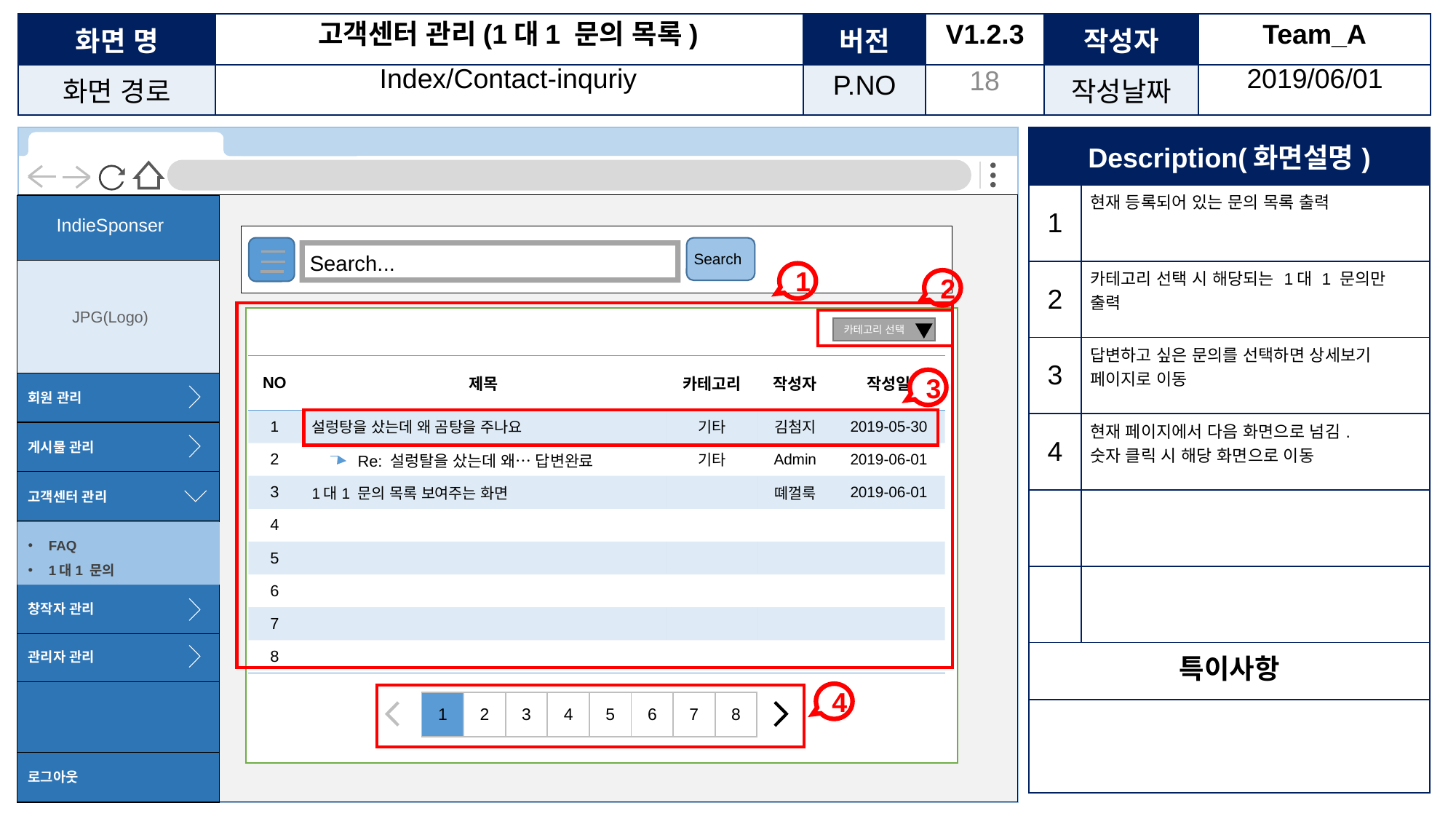

고객센터 관리(1대1 문의 목록)
18
Index/Contact-inquriy
2019/06/01
| Description(화면설명) |  |
| --- | --- |
| 1 | 현재 등록되어 있는 문의 목록 출력 |
| 2 | 카테고리 선택 시 해당되는 1대 1 문의만 출력 |
| 3 | 답변하고 싶은 문의를 선택하면 상세보기 페이지로 이동 |
| 4 | 현재 페이지에서 다음 화면으로 넘김. 숫자 클릭 시 해당 화면으로 이동 |
|  |  |
|  |  |
| 특이사항 |  |
|  |  |

Search

Search...
1
2

카테고리 선택

| NO | 제목 | 카테고리 | 작성자 | 작성일 |
| --- | --- | --- | --- | --- |
| 1 | 설렁탕을 샀는데 왜 곰탕을 주나요 | 기타 | 김첨지 | 2019-05-30 |
| 2 |  | 기타 | Admin | 2019-06-01 |
| 3 | 1대1 문의 목록 보여주는 화면 |  | 뗴껄룩 | 2019-06-01 |
| 4 |  |  |  |  |
| 5 |  |  |  |  |
| 6 |  |  |  |  |
| 7 |  |  |  |  |
| 8 |  |  |  |  |
3

Re: 설렁탈을 샀는데 왜… 답변완료
4

| 1 | 2 | 3 | 4 | 5 | 6 | 7 | 8 |
| --- | --- | --- | --- | --- | --- | --- | --- |